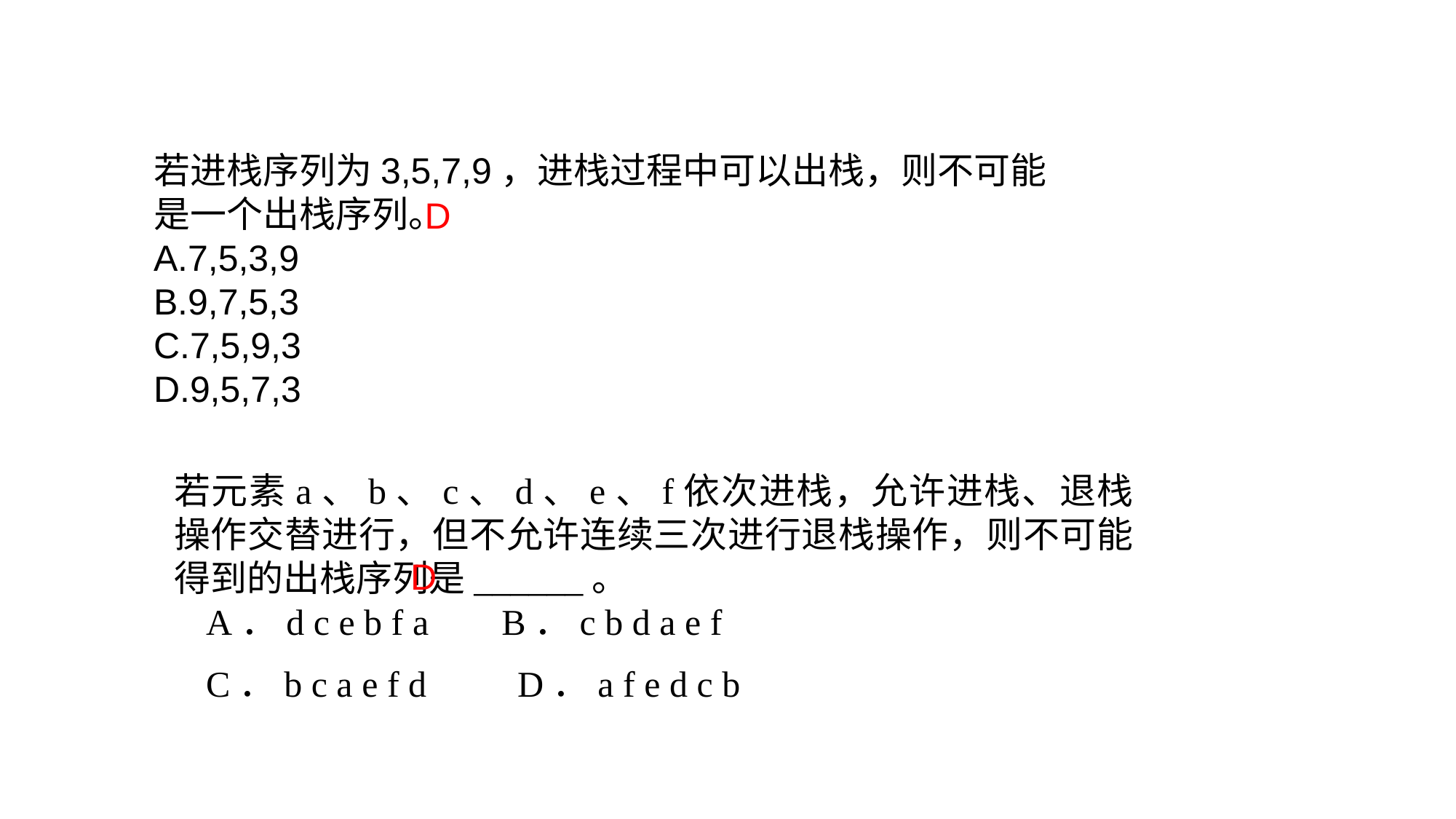

若进栈序列为3,5,7,9，进栈过程中可以出栈，则不可能是一个出栈序列。
A.7,5,3,9
B.9,7,5,3
C.7,5,9,3
D.9,5,7,3
D
若元素a、b、c、d、e、f依次进栈，允许进栈、退栈操作交替进行，但不允许连续三次进行退栈操作，则不可能得到的出栈序列是______。
A．d c e b f a    	B．c b d a e f
C．b c a e f d          D．a f e d c b
D